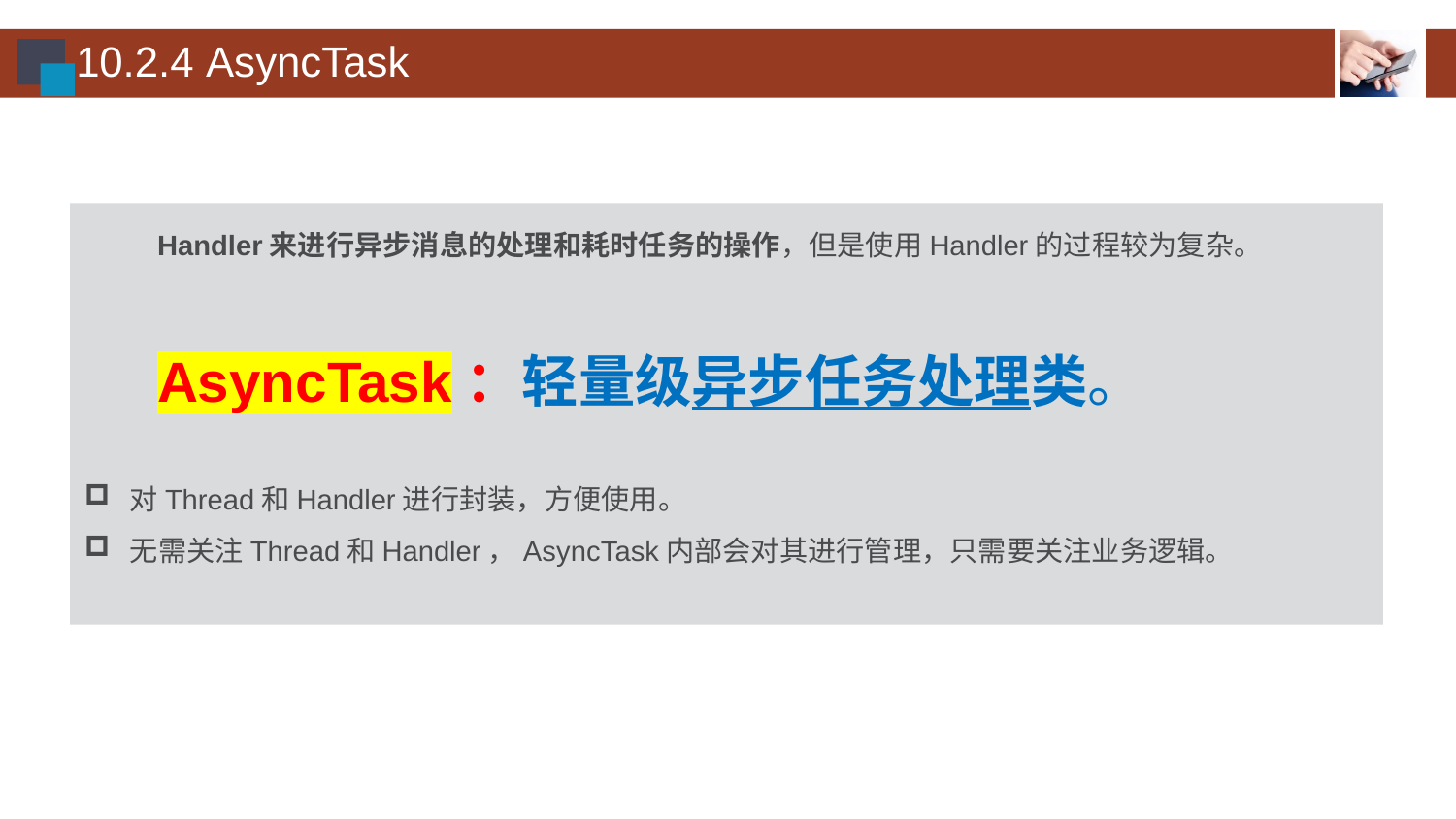

# 10.2.4 AsyncTask

Handler来进行异步消息的处理和耗时任务的操作，但是使用Handler的过程较为复杂。

AsyncTask：轻量级异步任务处理类。

对Thread和Handler进行封装，方便使用。
无需关注Thread和Handler，AsyncTask内部会对其进行管理，只需要关注业务逻辑。